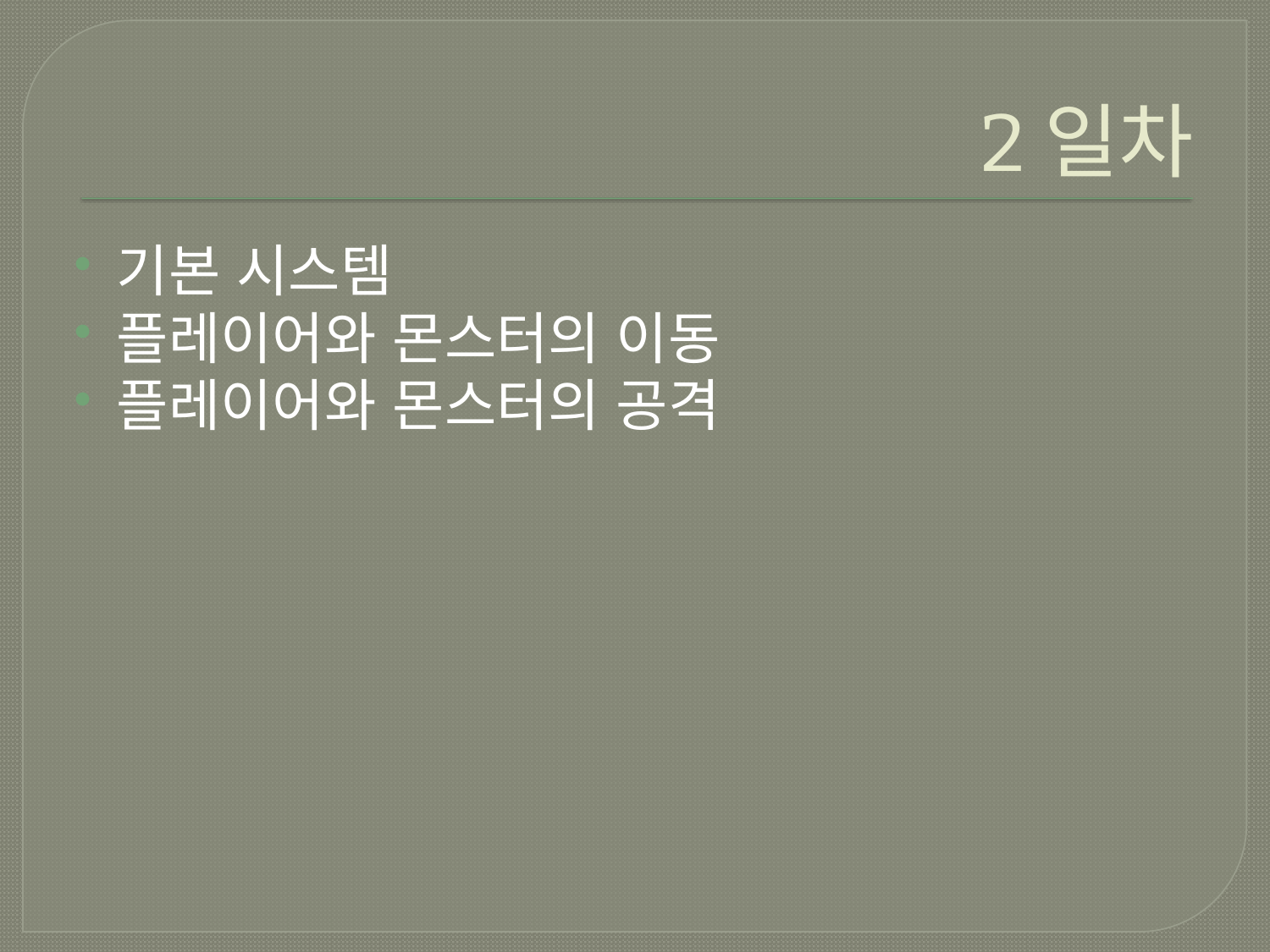

# 2일차
기본 시스템
플레이어와 몬스터의 이동
플레이어와 몬스터의 공격